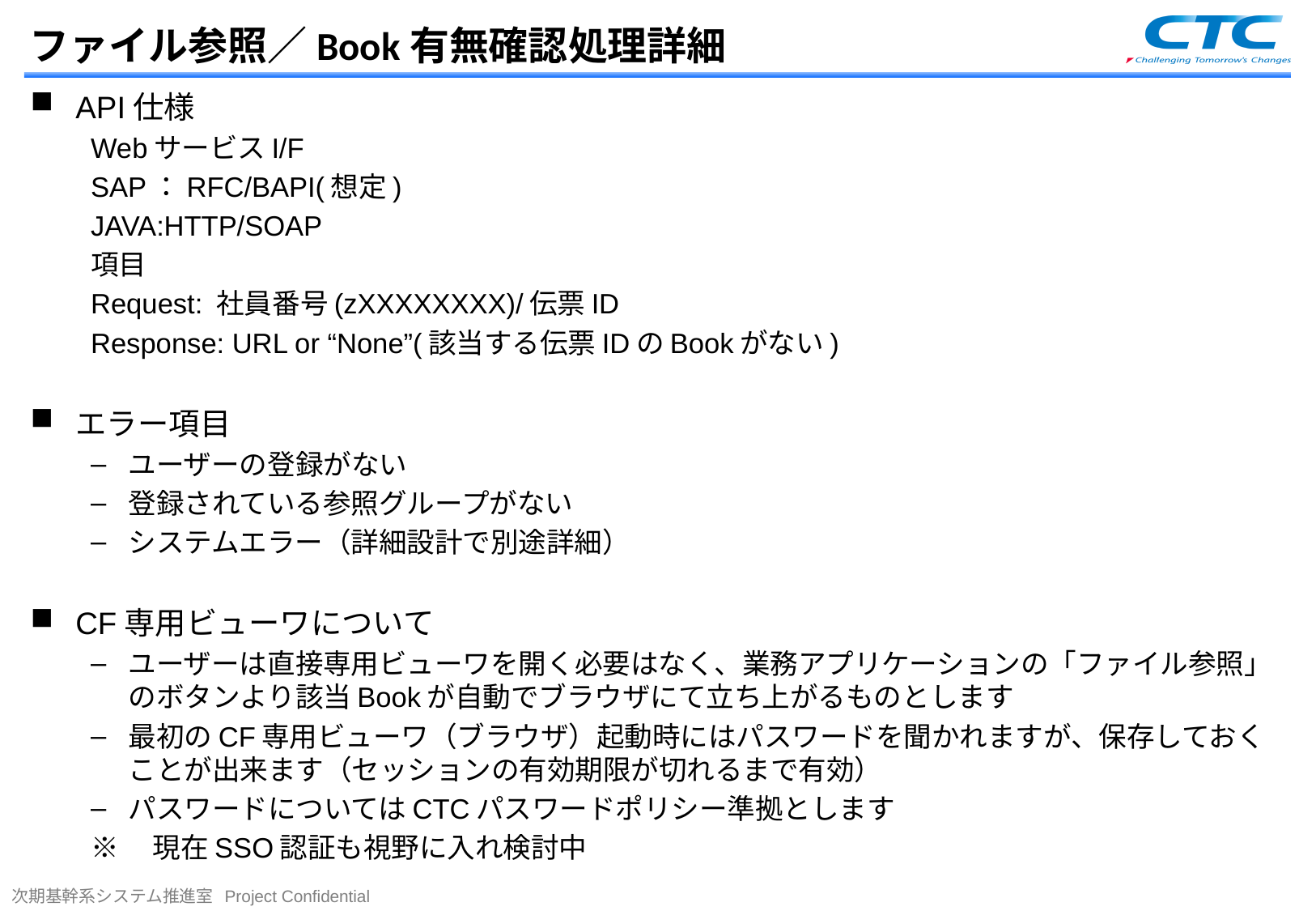

# ファイル参照／Book有無確認処理詳細
API仕様
WebサービスI/F
	SAP：RFC/BAPI(想定)
	JAVA:HTTP/SOAP
項目
	Request: 社員番号(zXXXXXXXX)/伝票ID
	Response: URL or “None”(該当する伝票IDのBookがない)

エラー項目
ユーザーの登録がない
登録されている参照グループがない
システムエラー（詳細設計で別途詳細）

CF専用ビューワについて
ユーザーは直接専用ビューワを開く必要はなく、業務アプリケーションの「ファイル参照」のボタンより該当Bookが自動でブラウザにて立ち上がるものとします
最初のCF専用ビューワ（ブラウザ）起動時にはパスワードを聞かれますが、保存しておくことが出来ます（セッションの有効期限が切れるまで有効）
パスワードについてはCTCパスワードポリシー準拠とします
※　現在SSO認証も視野に入れ検討中